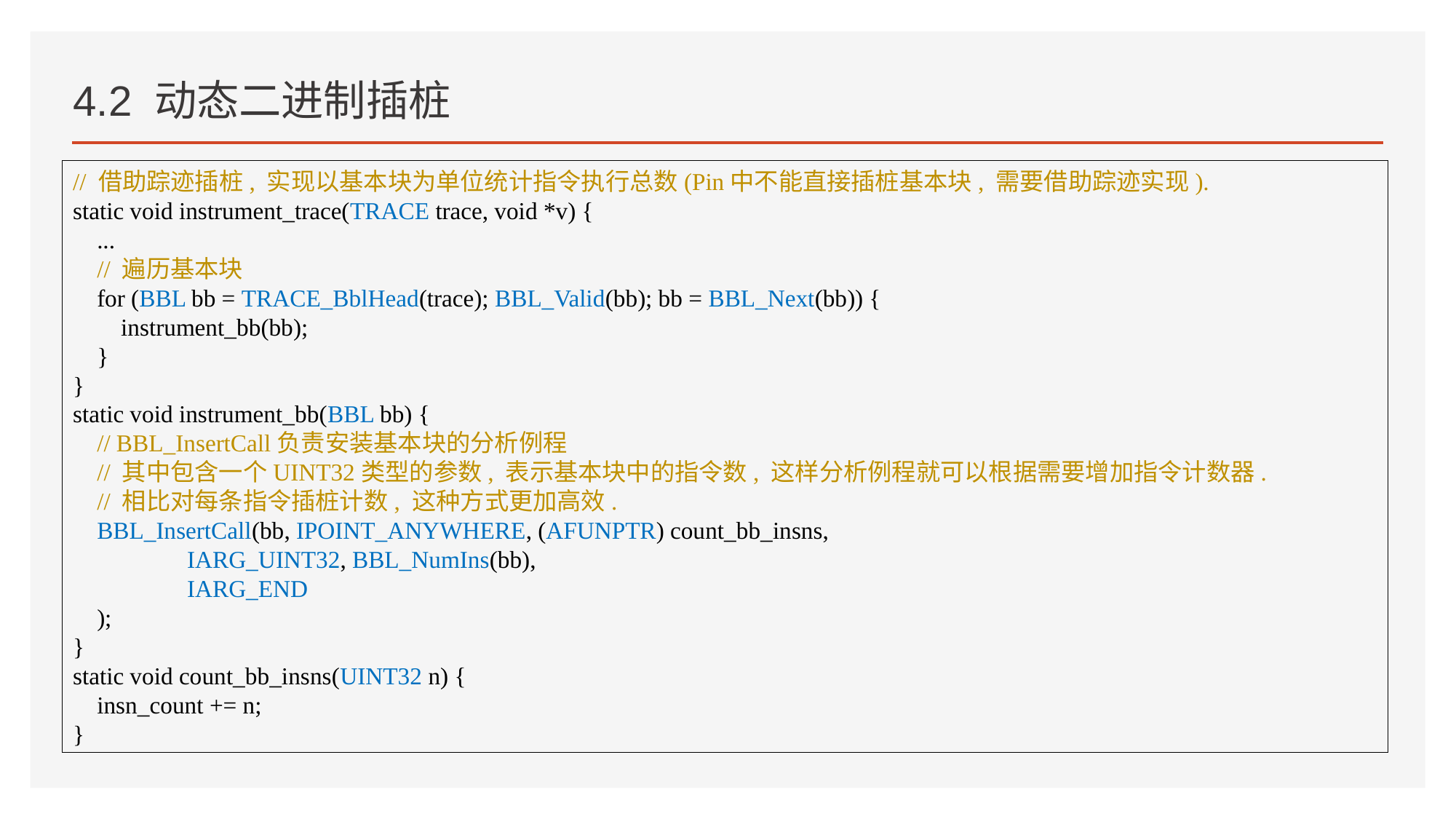

# 4.2 动态二进制插桩
// 借助踪迹插桩, 实现以基本块为单位统计指令执行总数(Pin中不能直接插桩基本块, 需要借助踪迹实现).
static void instrument_trace(TRACE trace, void *v) {
    ...
    // 遍历基本块
    for (BBL bb = TRACE_BblHead(trace); BBL_Valid(bb); bb = BBL_Next(bb)) {
        instrument_bb(bb);
    }
}
static void instrument_bb(BBL bb) {
    // BBL_InsertCall负责安装基本块的分析例程
    // 其中包含一个UINT32类型的参数, 表示基本块中的指令数, 这样分析例程就可以根据需要增加指令计数器.
    // 相比对每条指令插桩计数, 这种方式更加高效.
    BBL_InsertCall(bb, IPOINT_ANYWHERE, (AFUNPTR) count_bb_insns,
                   IARG_UINT32, BBL_NumIns(bb),
                   IARG_END
    );
}
static void count_bb_insns(UINT32 n) {
    insn_count += n;
}